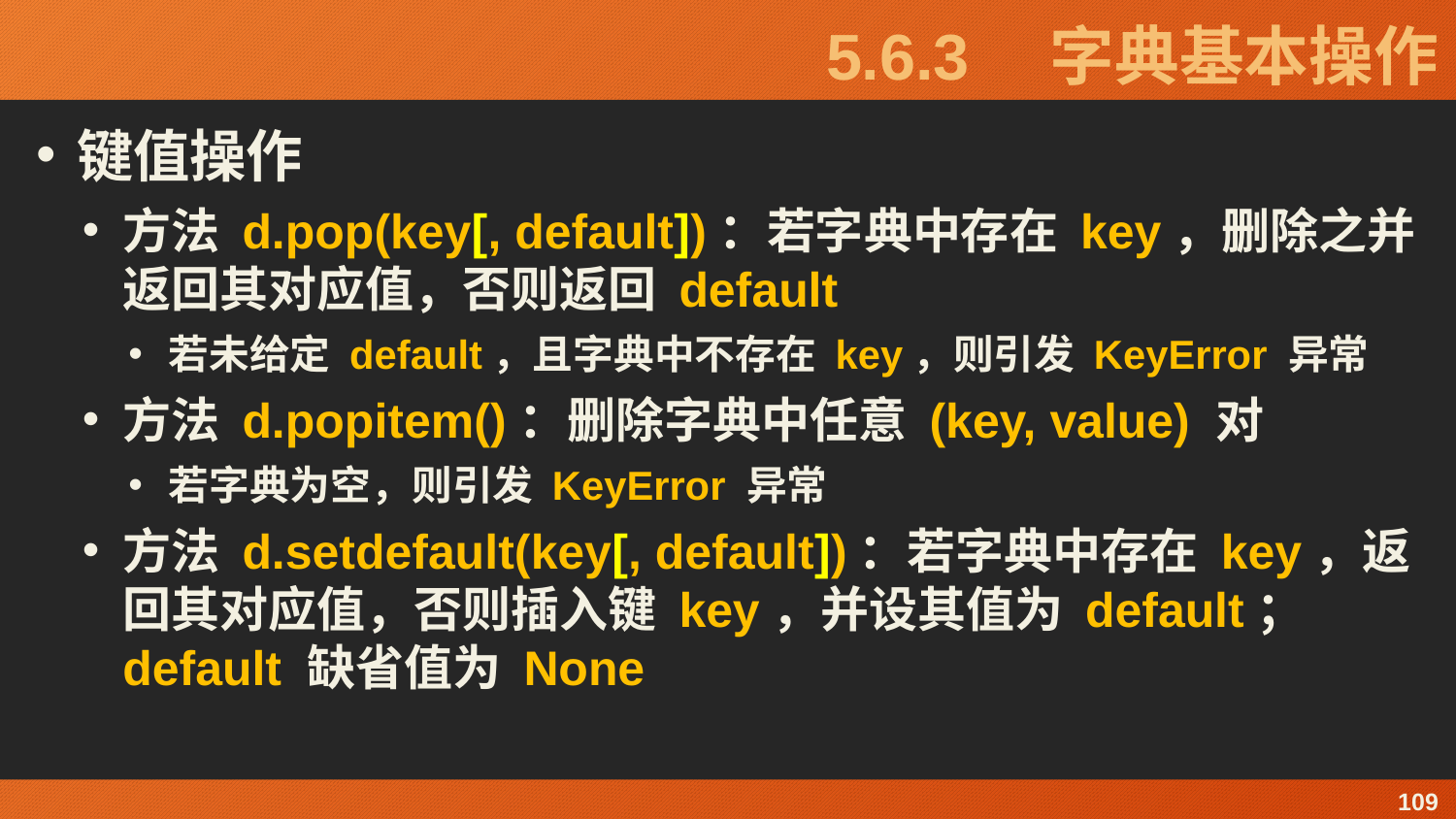

# 5.6.3　字典基本操作
键值操作
方法 d.pop(key[, default])：若字典中存在 key，删除之并返回其对应值，否则返回 default
若未给定 default，且字典中不存在 key，则引发 KeyError 异常
方法 d.popitem()：删除字典中任意 (key, value) 对
若字典为空，则引发 KeyError 异常
方法 d.setdefault(key[, default])：若字典中存在 key，返回其对应值，否则插入键 key，并设其值为 default；default 缺省值为 None
109